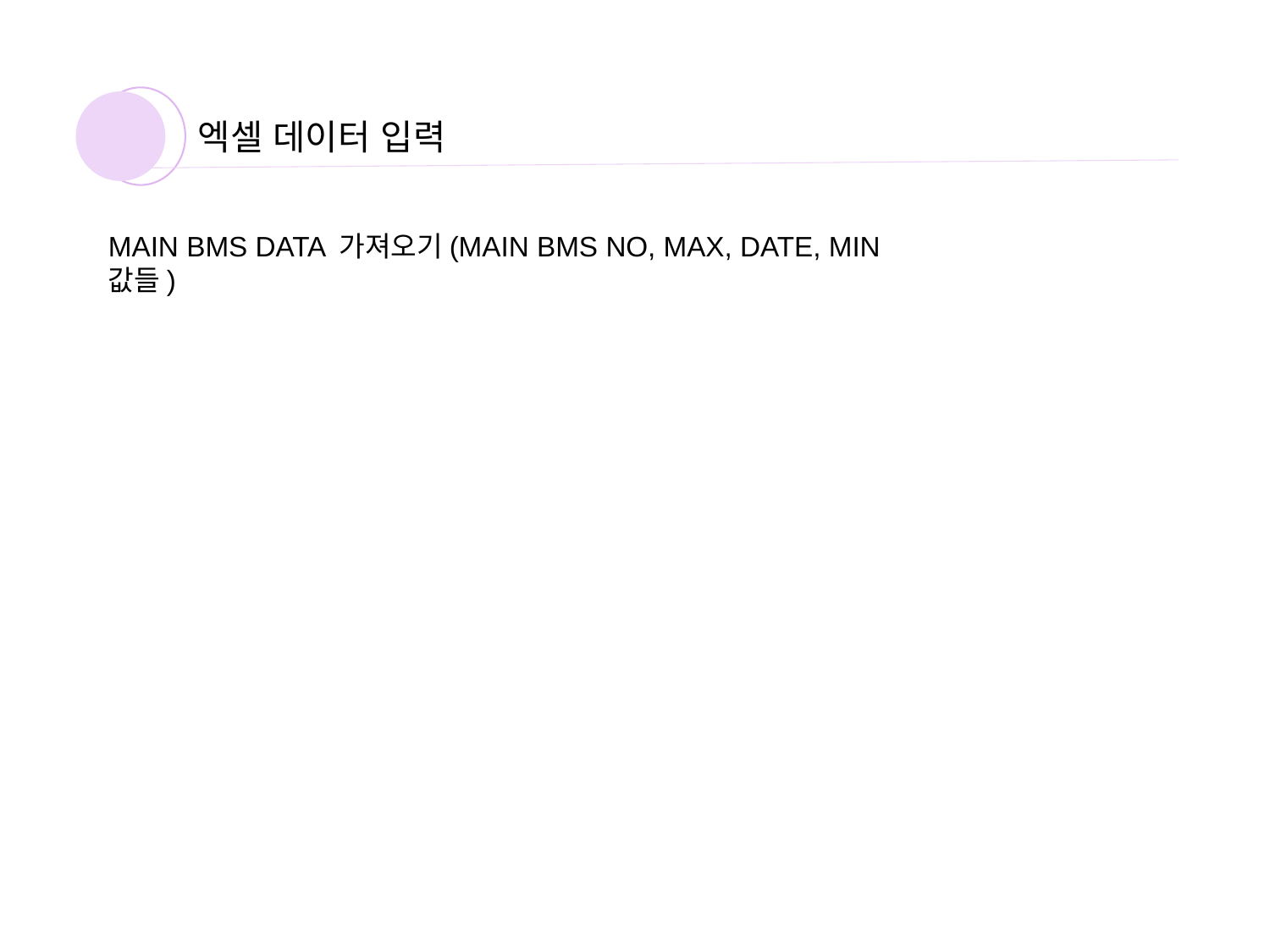

엑셀 데이터 입력
MAIN BMS DATA 가져오기(MAIN BMS NO, MAX, DATE, MIN 값들)